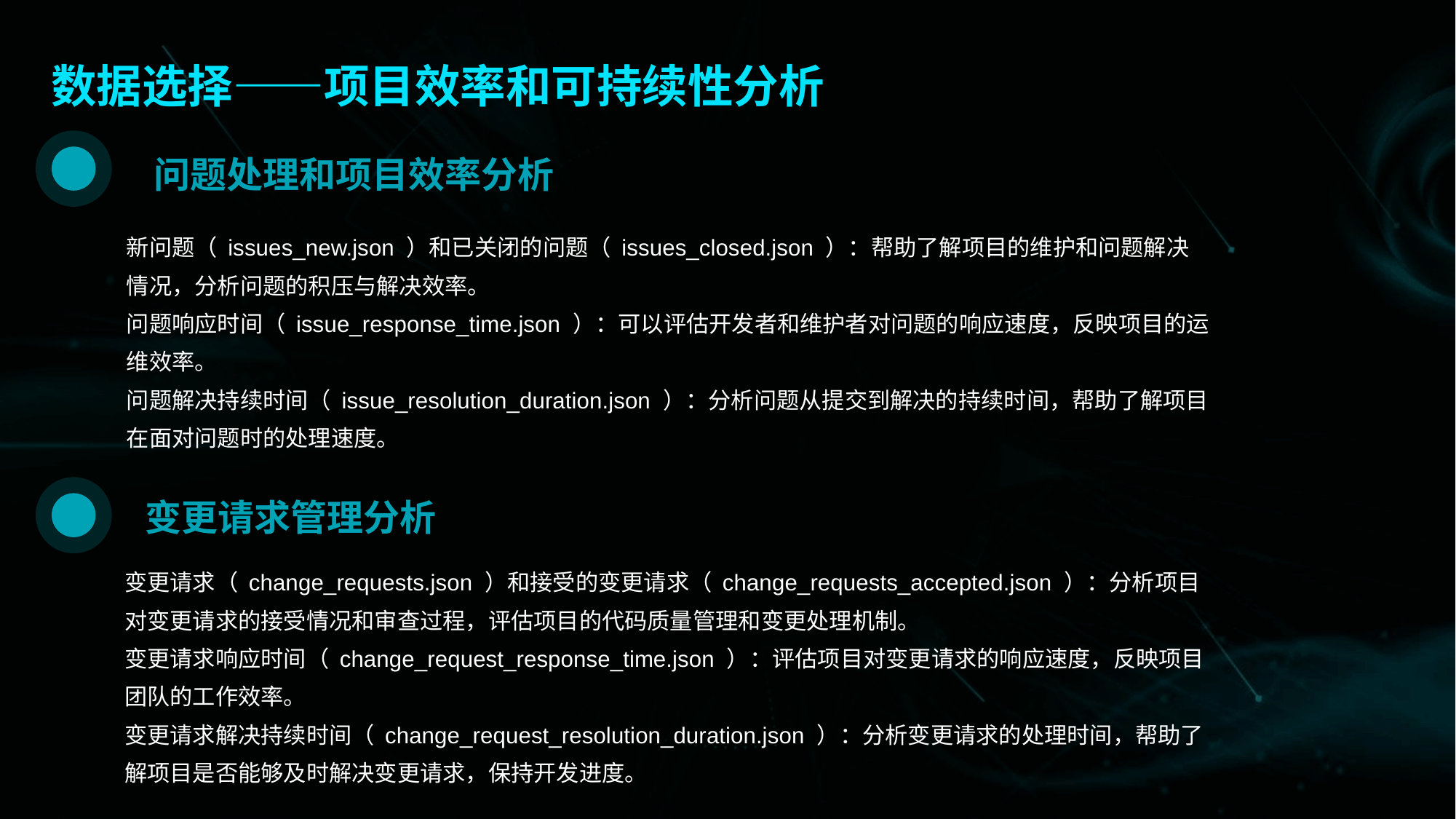

数据选择——项目效率和可持续性分析
问题处理和项目效率分析

新问题（ issues_new.json ）和已关闭的问题（ issues_closed.json ）：帮助了解项目的维护和问题解决情况，分析问题的积压与解决效率。
问题响应时间（ issue_response_time.json ）：可以评估开发者和维护者对问题的响应速度，反映项目的运维效率。
问题解决持续时间（ issue_resolution_duration.json ）：分析问题从提交到解决的持续时间，帮助了解项目在面对问题时的处理速度。

变更请求管理分析

变更请求（ change_requests.json ）和接受的变更请求（ change_requests_accepted.json ）：分析项目对变更请求的接受情况和审查过程，评估项目的代码质量管理和变更处理机制。
变更请求响应时间（ change_request_response_time.json ）：评估项目对变更请求的响应速度，反映项目团队的工作效率。
变更请求解决持续时间（ change_request_resolution_duration.json ）：分析变更请求的处理时间，帮助了解项目是否能够及时解决变更请求，保持开发进度。